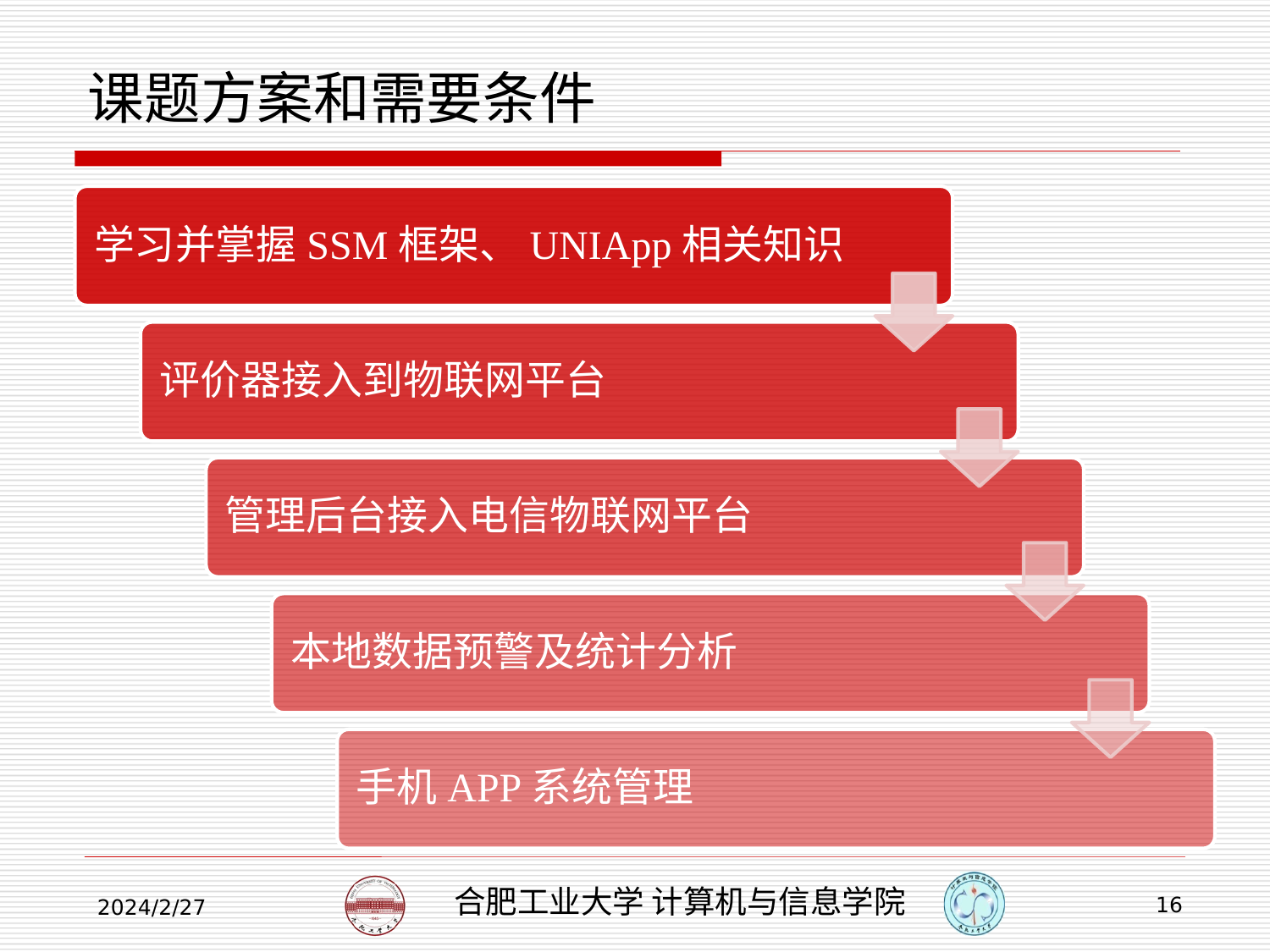

# 课题方案和需要条件
学习并掌握SSM框架、UNIApp相关知识
评价器接入到物联网平台
管理后台接入电信物联网平台
本地数据预警及统计分析
手机APP系统管理